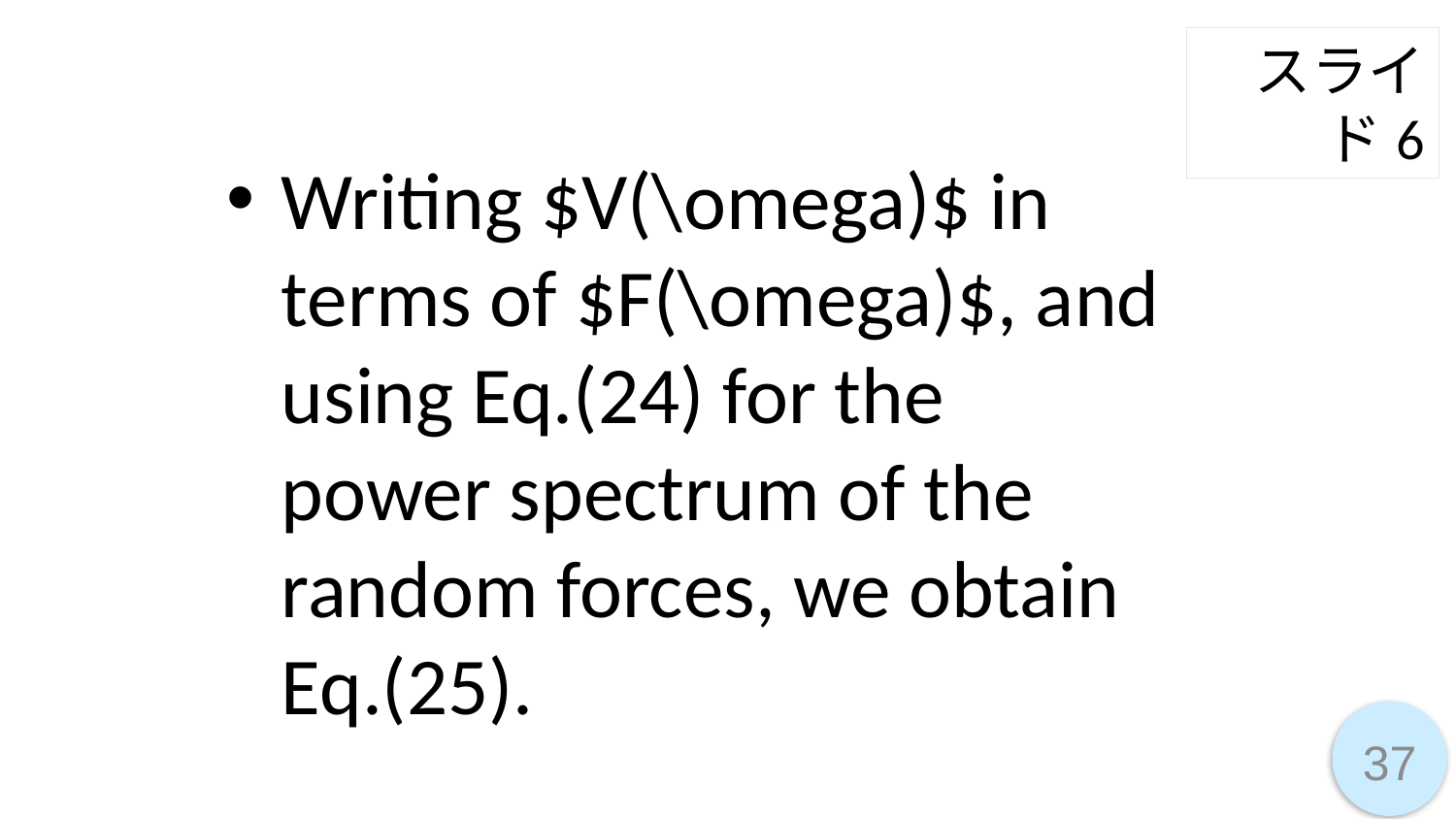

スライド6
Writing $V(\omega)$ in terms of $F(\omega)$, and using Eq.(24) for the power spectrum of the random forces, we obtain Eq.(25).
37